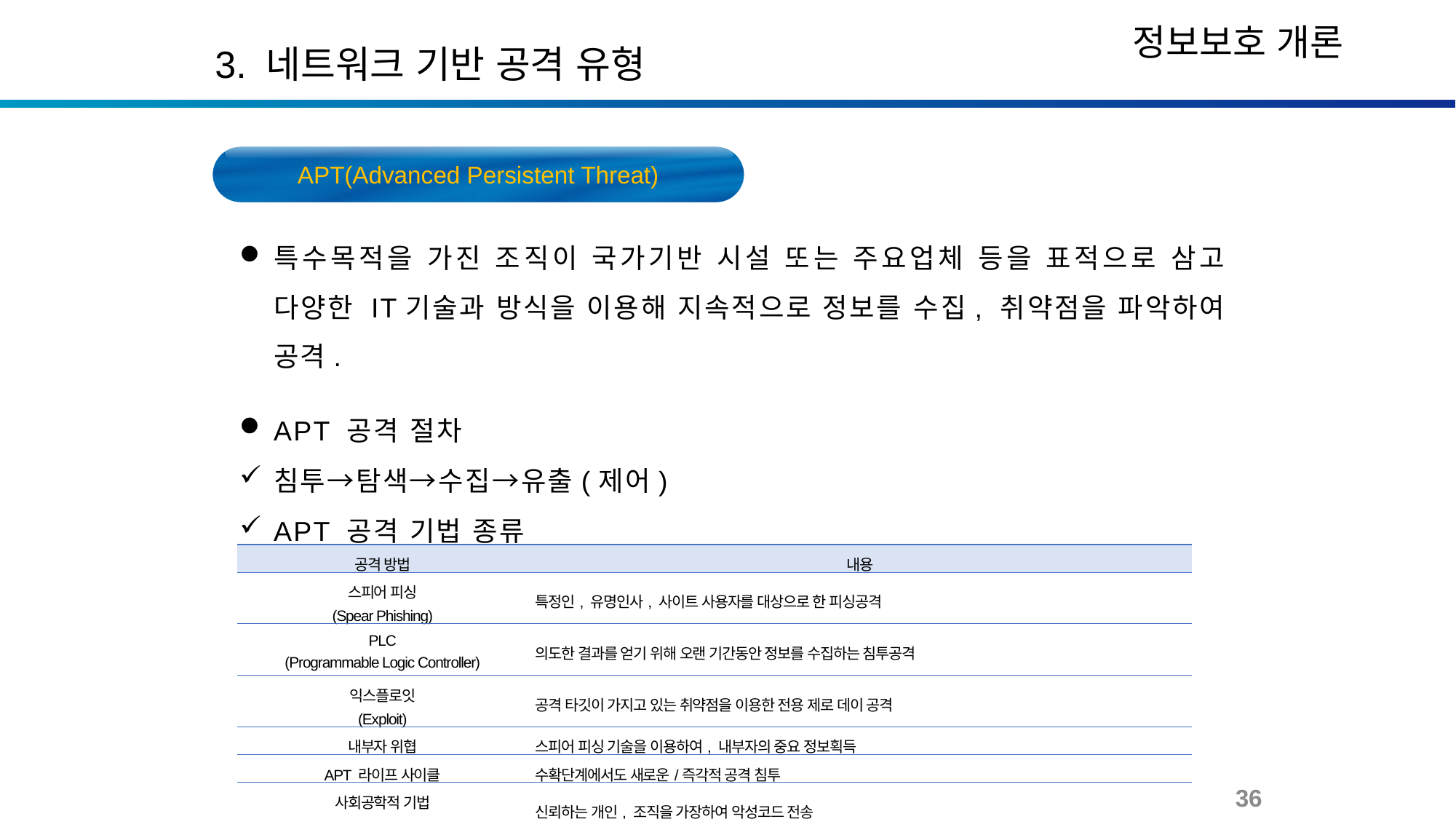

3. 네트워크 기반 공격 유형
APT(Advanced Persistent Threat)

특수목적을 가진 조직이 국가기반 시설 또는 주요업체 등을 표적으로 삼고 다양한 IT기술과 방식을 이용해 지속적으로 정보를 수집, 취약점을 파악하여 공격.

APT 공격 절차
침투→탐색→수집→유출(제어)
APT 공격 기법 종류
| 공격 방법 | 내용 |
| --- | --- |
| 스피어 피싱 (Spear Phishing) | 특정인, 유명인사, 사이트 사용자를 대상으로 한 피싱공격 |
| PLC (Programmable Logic Controller) | 의도한 결과를 얻기 위해 오랜 기간동안 정보를 수집하는 침투공격 |
| 익스플로잇 (Exploit) | 공격 타깃이 가지고 있는 취약점을 이용한 전용 제로 데이 공격 |
| 내부자 위협 | 스피어 피싱 기술을 이용하여, 내부자의 중요 정보획득 |
| APT 라이프 사이클 | 수확단계에서도 새로운/즉각적 공격 침투 |
| 사회공학적 기법 (Social Engineering) | 신뢰하는 개인, 조직을 가장하여 악성코드 전송 |

36